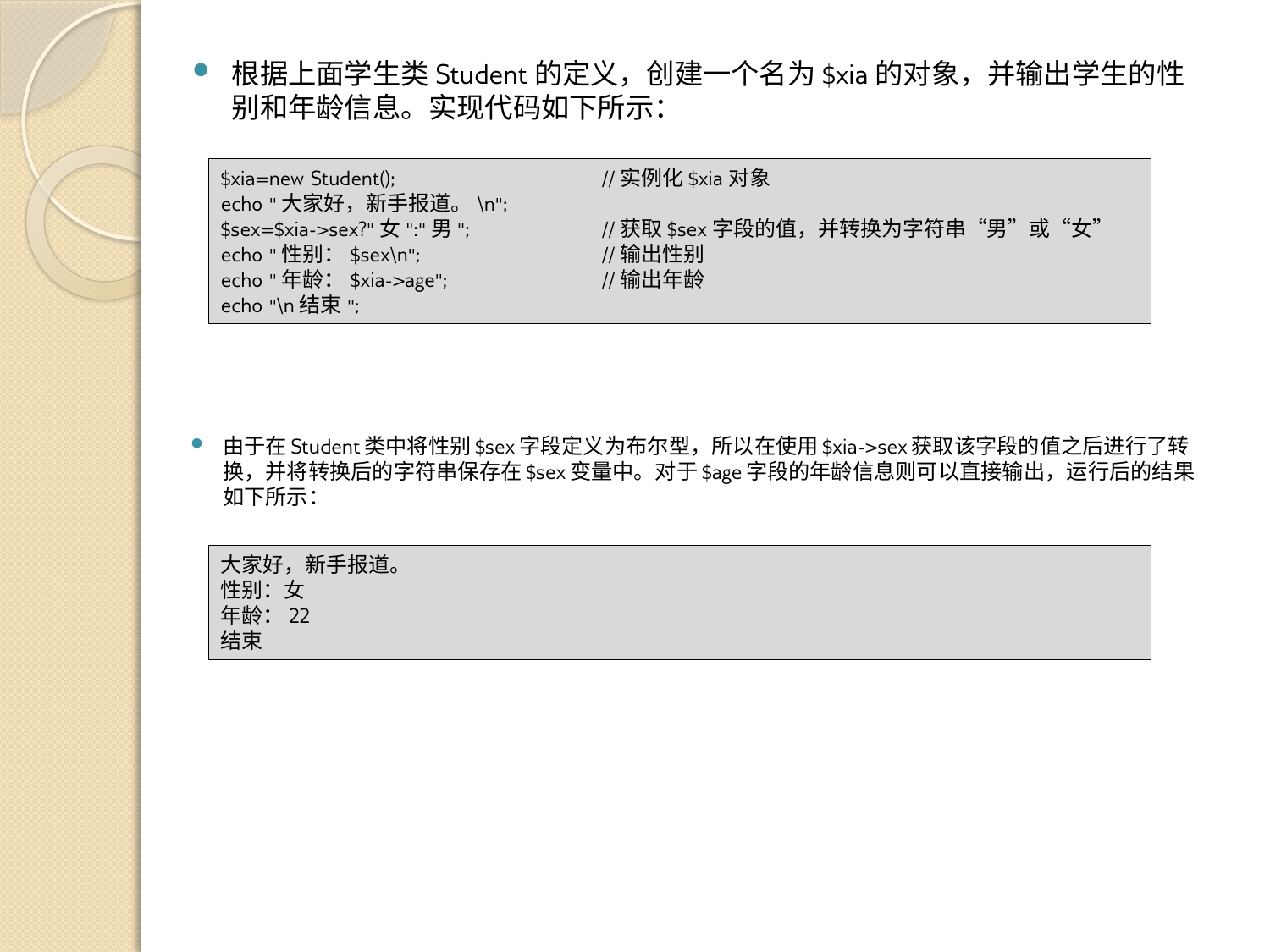

根据上面学生类Student的定义，创建一个名为$xia的对象，并输出学生的性别和年龄信息。实现代码如下所示：
$xia=new Student();		//实例化$xia对象
echo "大家好，新手报道。\n";
$sex=$xia->sex?"女":"男";		//获取$sex字段的值，并转换为字符串“男”或“女”
echo "性别：$sex\n";		//输出性别
echo "年龄：$xia->age";		//输出年龄
echo "\n结束";
由于在Student类中将性别$sex字段定义为布尔型，所以在使用$xia->sex获取该字段的值之后进行了转换，并将转换后的字符串保存在$sex变量中。对于$age字段的年龄信息则可以直接输出，运行后的结果如下所示：
大家好，新手报道。
性别：女
年龄：22
结束